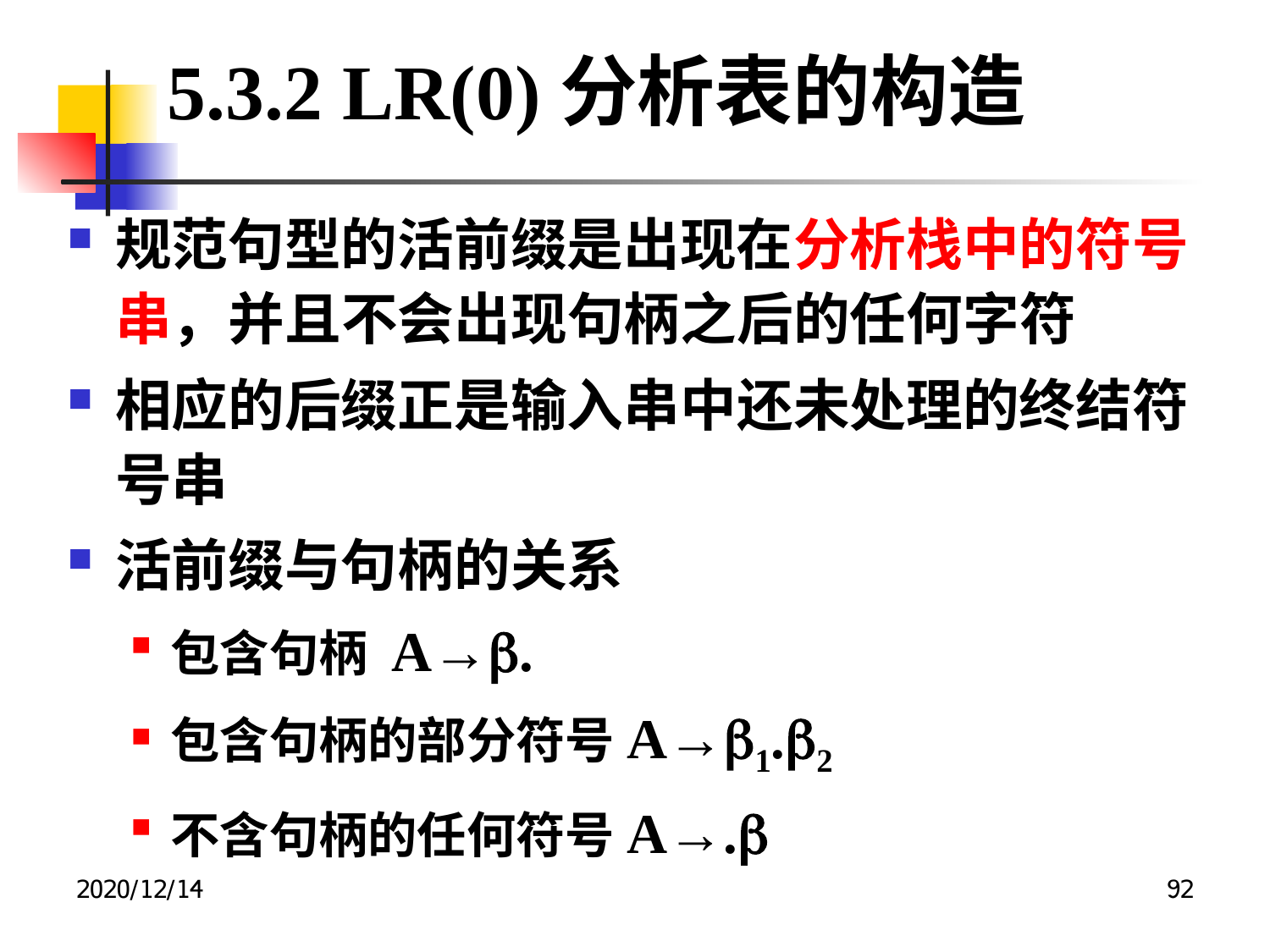

5.3.2 LR(0)分析表的构造
规范句型的活前缀是出现在分析栈中的符号串，并且不会出现句柄之后的任何字符
相应的后缀正是输入串中还未处理的终结符号串
活前缀与句柄的关系
包含句柄 A→β.
包含句柄的部分符号A→β1.β2
不含句柄的任何符号A→.β
2020/12/14
92